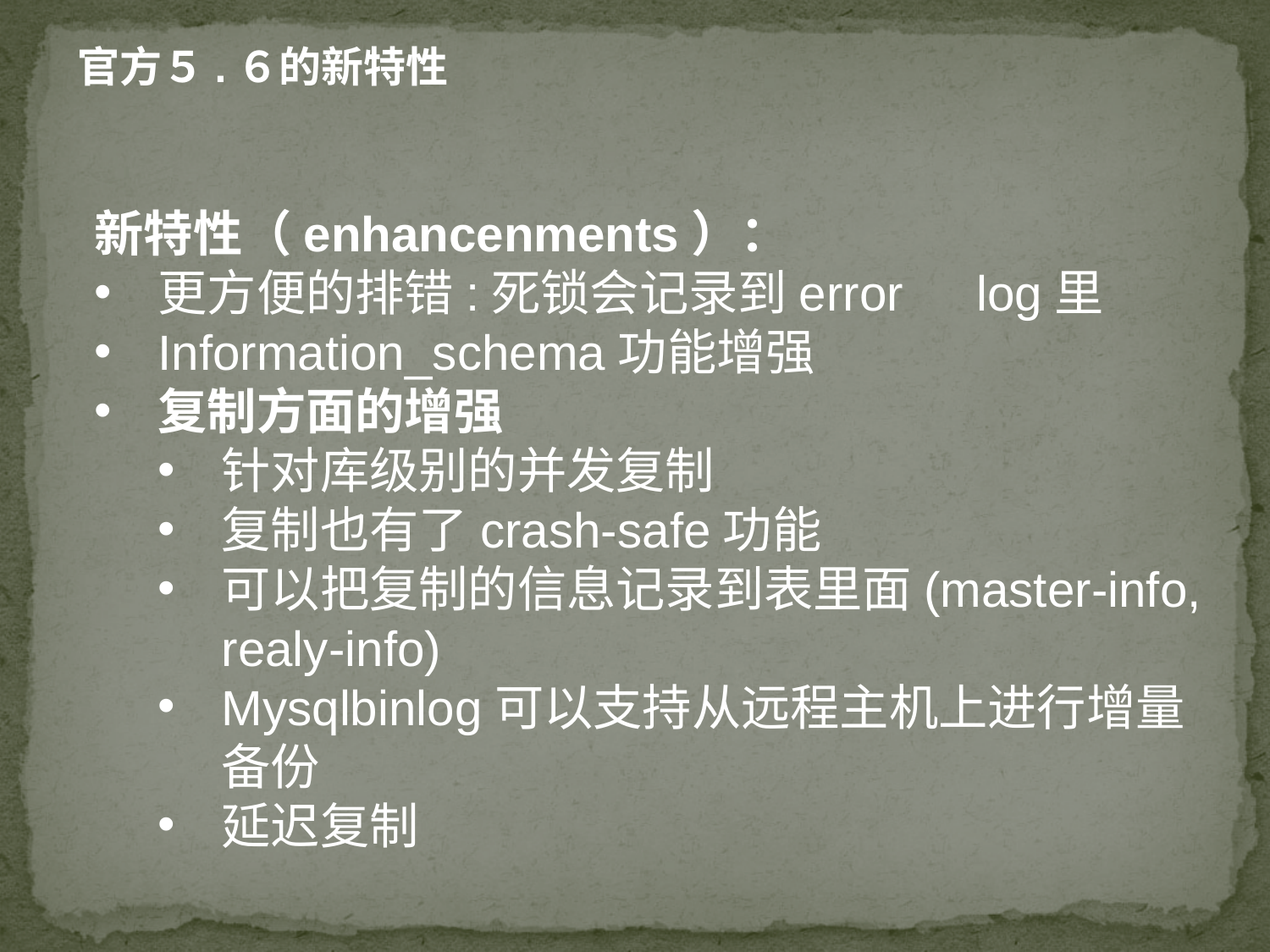

官方５.６的新特性
新特性（enhancenments）：
更方便的排错:死锁会记录到error　log里
Information_schema功能增强
复制方面的增强
针对库级别的并发复制
复制也有了crash-safe功能
可以把复制的信息记录到表里面(master-info, realy-info)
Mysqlbinlog可以支持从远程主机上进行增量备份
延迟复制